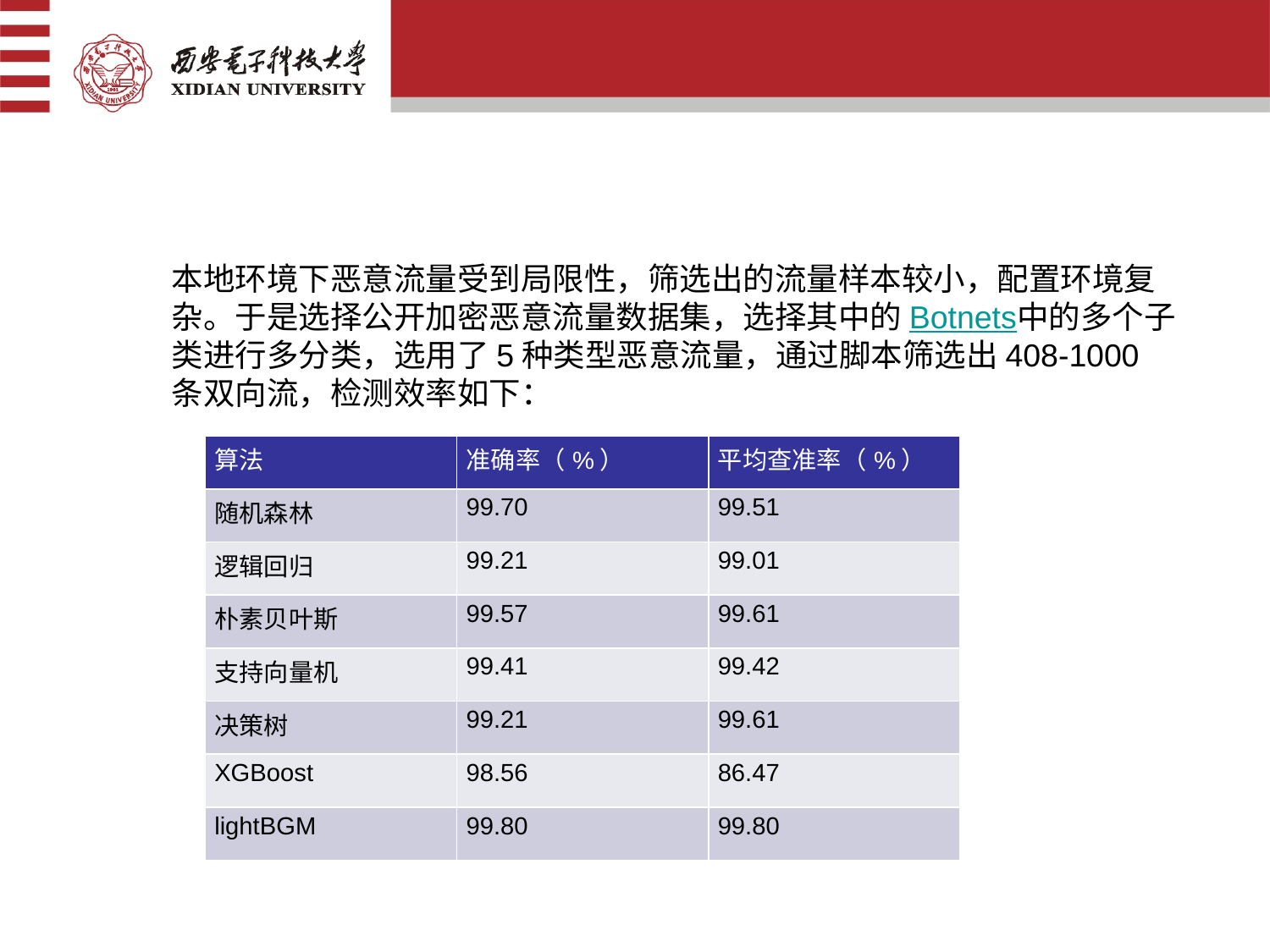

本地环境下恶意流量受到局限性，筛选出的流量样本较小，配置环境复杂。于是选择公开加密恶意流量数据集，选择其中的Botnets中的多个子类进行多分类，选用了5种类型恶意流量，通过脚本筛选出408-1000条双向流，检测效率如下：

| 算法 | 准确率（%） | 平均查准率（%） |
| --- | --- | --- |
| 随机森林 | 99.70 | 99.51 |
| 逻辑回归 | 99.21 | 99.01 |
| 朴素贝叶斯 | 99.57 | 99.61 |
| 支持向量机 | 99.41 | 99.42 |
| 决策树 | 99.21 | 99.61 |
| XGBoost | 98.56 | 86.47 |
| lightBGM | 99.80 | 99.80 |